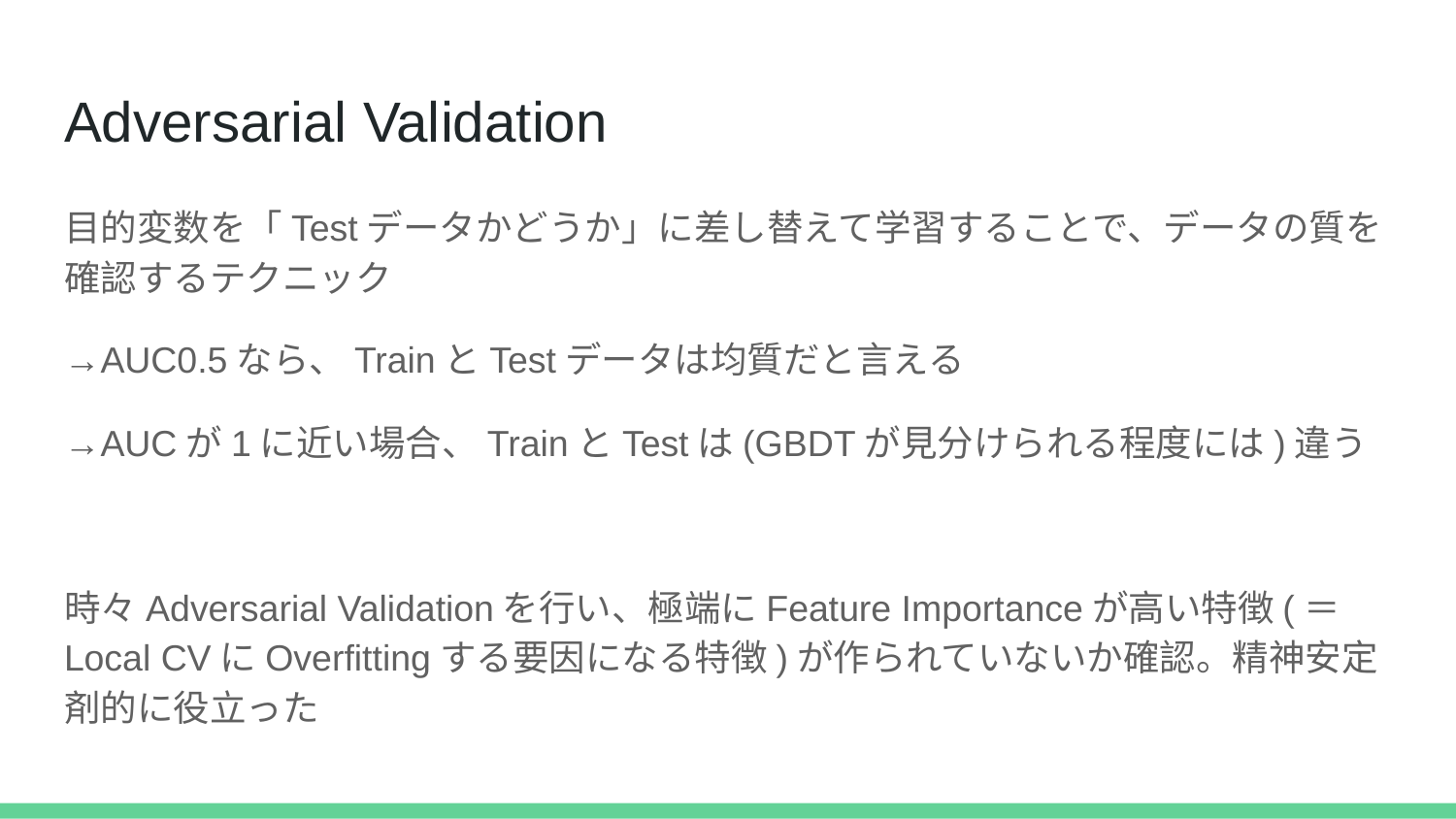

# Adversarial Validation
目的変数を「Testデータかどうか」に差し替えて学習することで、データの質を確認するテクニック
→AUC0.5なら、TrainとTestデータは均質だと言える
→AUCが1に近い場合、TrainとTestは(GBDTが見分けられる程度には)違う

時々Adversarial Validationを行い、極端にFeature Importanceが高い特徴(＝Local CVにOverfittingする要因になる特徴)が作られていないか確認。精神安定剤的に役立った